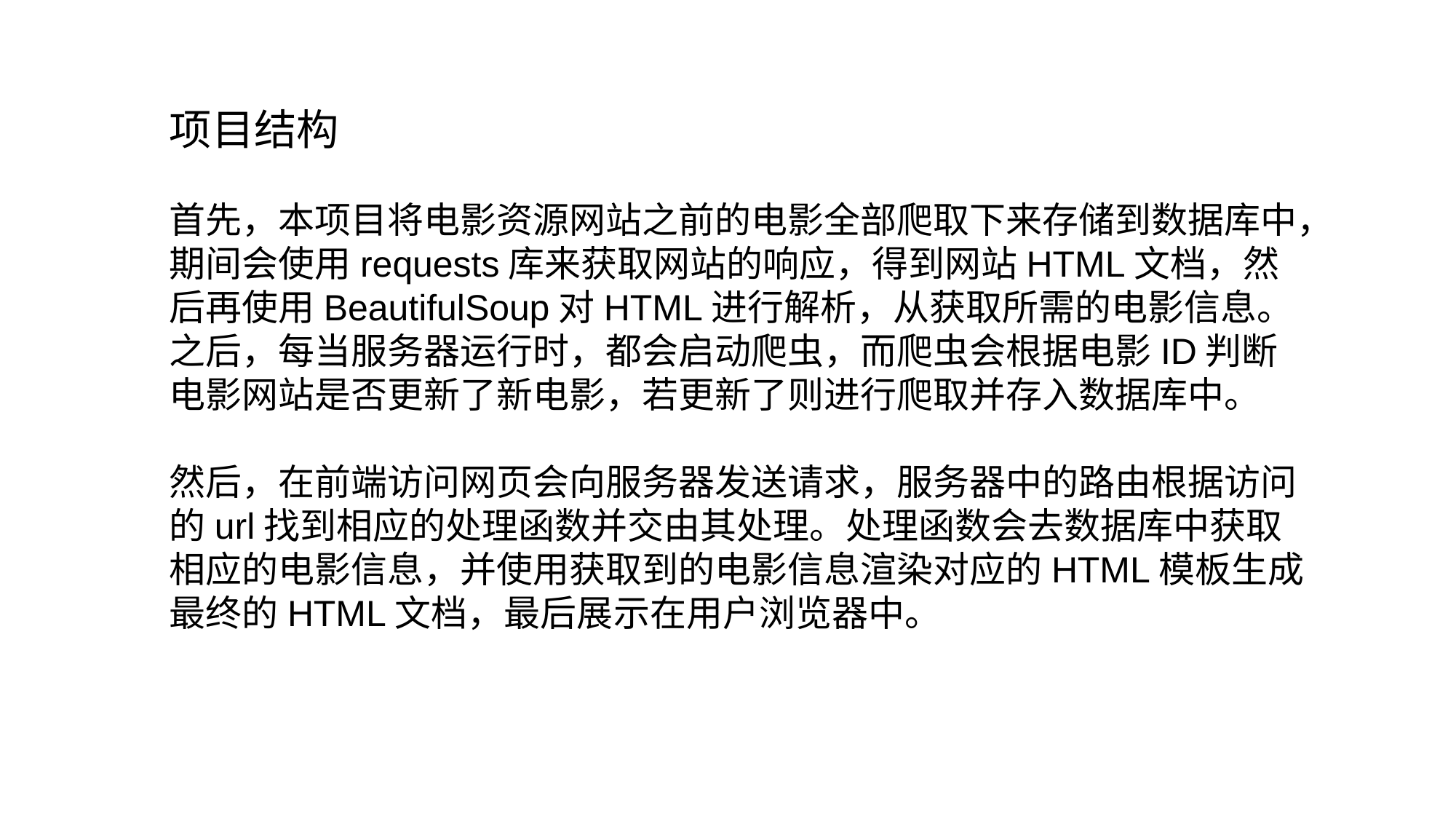

项目结构

首先，本项目将电影资源网站之前的电影全部爬取下来存储到数据库中，期间会使用requests库来获取网站的响应，得到网站HTML文档，然后再使用BeautifulSoup对HTML进行解析，从获取所需的电影信息。之后，每当服务器运行时，都会启动爬虫，而爬虫会根据电影ID判断电影网站是否更新了新电影，若更新了则进行爬取并存入数据库中。

然后，在前端访问网页会向服务器发送请求，服务器中的路由根据访问的url找到相应的处理函数并交由其处理。处理函数会去数据库中获取相应的电影信息，并使用获取到的电影信息渲染对应的HTML模板生成最终的HTML文档，最后展示在用户浏览器中。